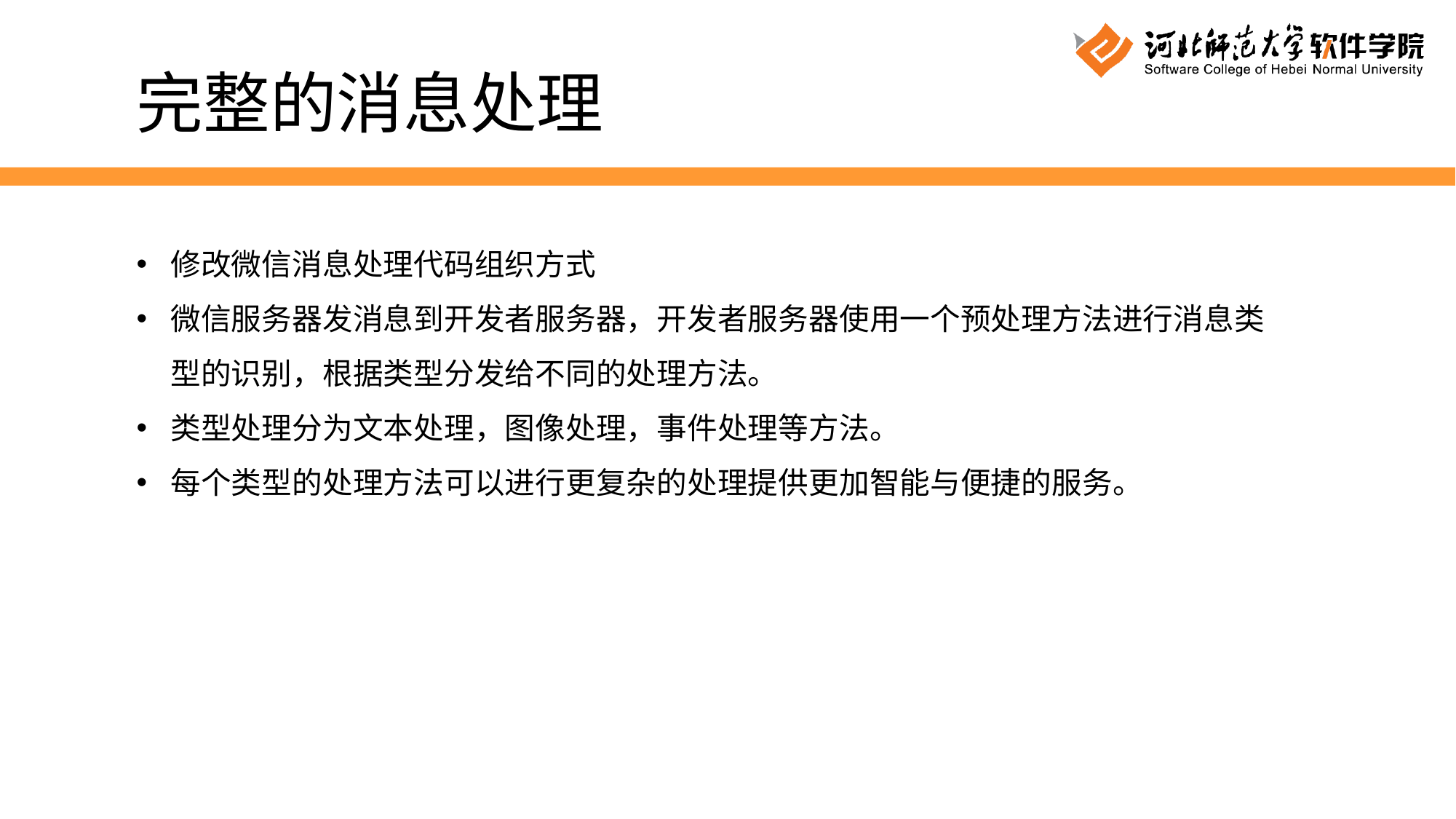

完整的消息处理
修改微信消息处理代码组织方式
微信服务器发消息到开发者服务器，开发者服务器使用一个预处理方法进行消息类型的识别，根据类型分发给不同的处理方法。
类型处理分为文本处理，图像处理，事件处理等方法。
每个类型的处理方法可以进行更复杂的处理提供更加智能与便捷的服务。